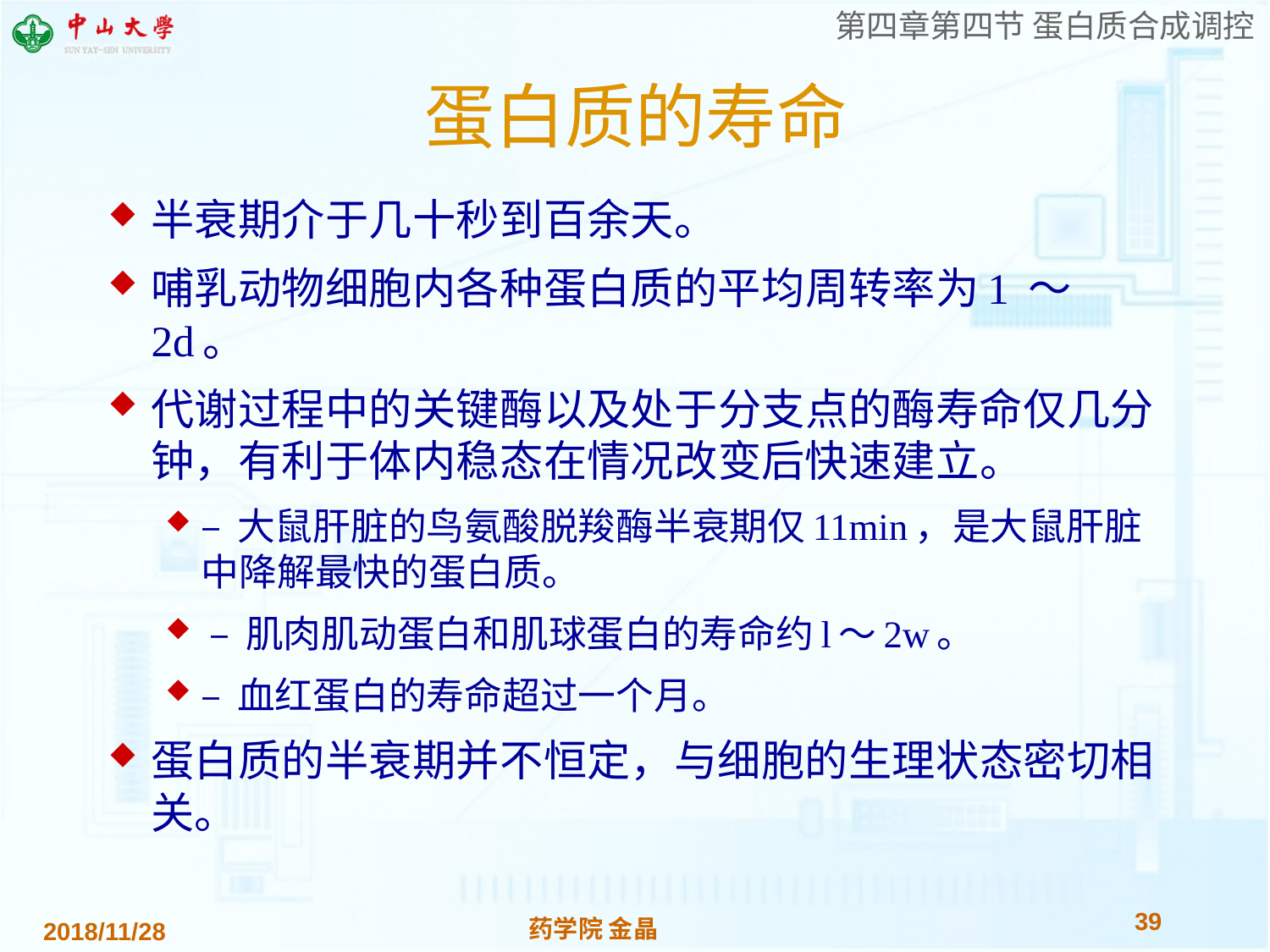

# 蛋白质的寿命
半衰期介于几十秒到百余天。
哺乳动物细胞内各种蛋白质的平均周转率为1 ～ 2d。
代谢过程中的关键酶以及处于分支点的酶寿命仅几分钟，有利于体内稳态在情况改变后快速建立。
– 大鼠肝脏的鸟氨酸脱羧酶半衰期仅11min，是大鼠肝脏中降解最快的蛋白质。
 – 肌肉肌动蛋白和肌球蛋白的寿命约l～2w。
– 血红蛋白的寿命超过一个月。
蛋白质的半衰期并不恒定，与细胞的生理状态密切相关。
39
药学院 金晶
2018/11/28